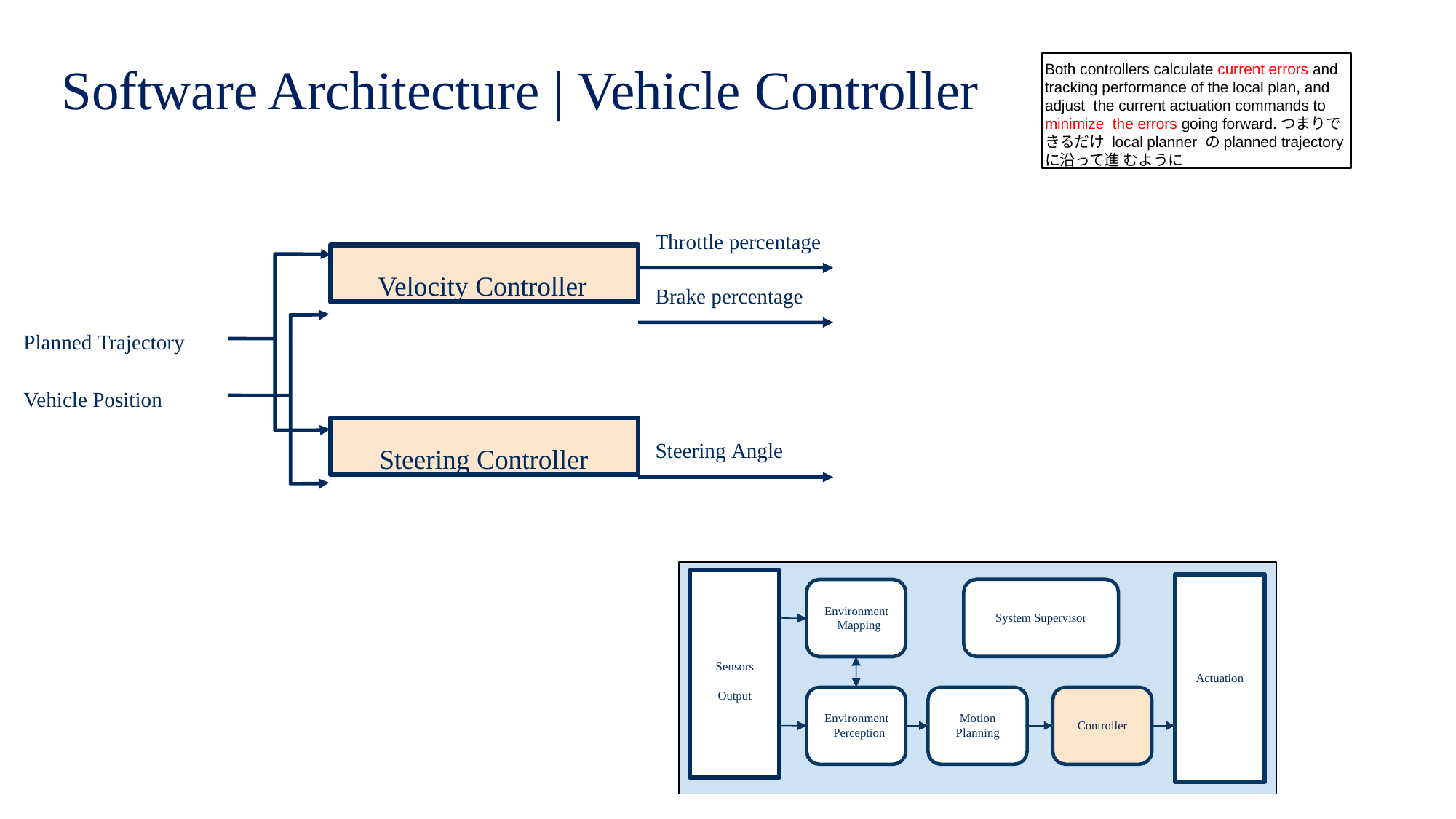

Both controllers calculate current errors and tracking performance of the local plan, and adjust  the current actuation commands to minimize  the errors going forward.つまりできるだけ local planner のplanned trajectoryに沿って進 むように
# Software Architecture | Vehicle Controller
Throttle percentage
Velocity Controller

Brake percentage

Planned Trajectory

Vehicle Position

Steering Controller
Steering Angle

Environment  Mapping
System Supervisor
Sensors  Output
Actuation
Environment  Perception
Motion  Planning
Controller